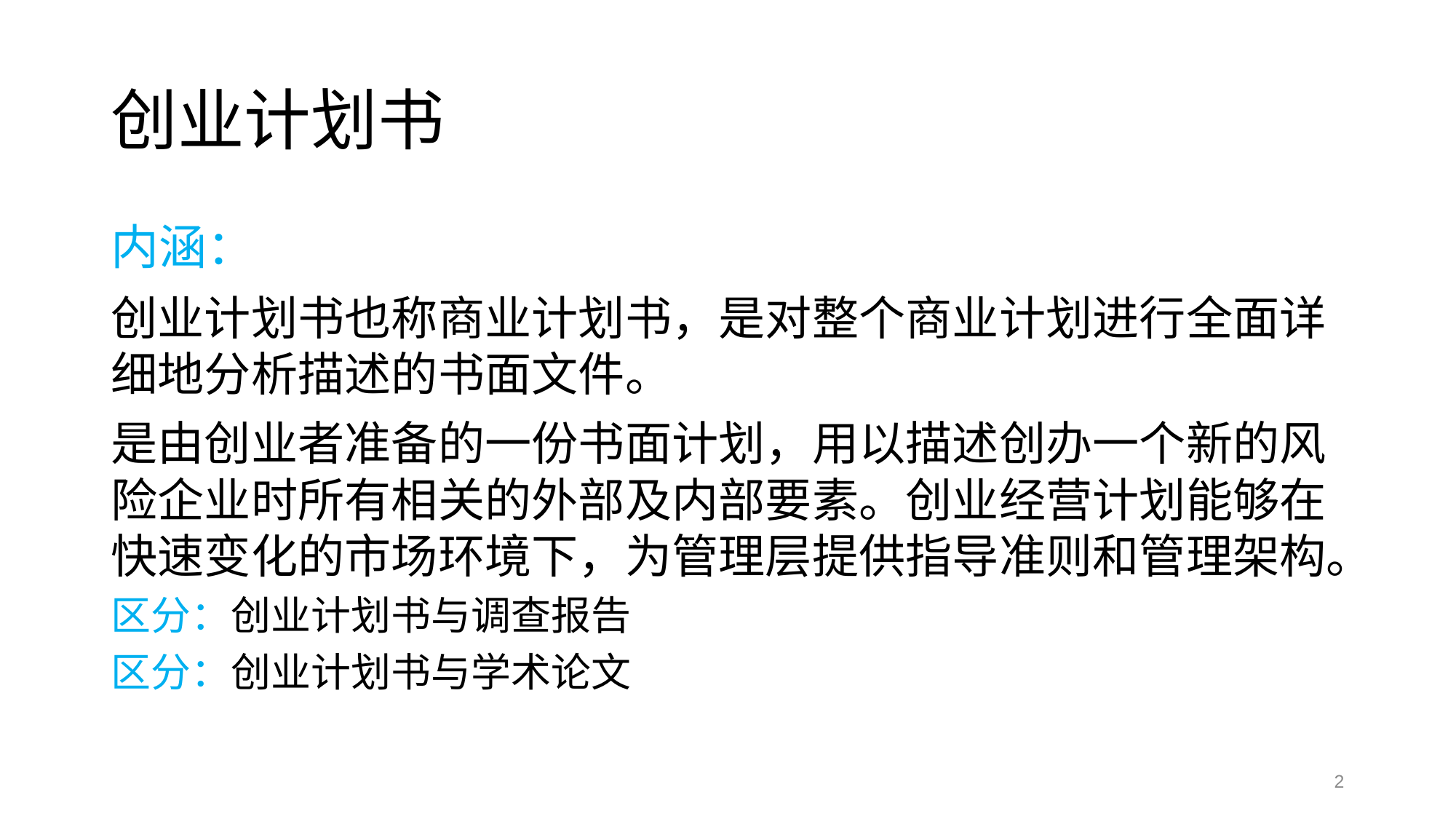

# 创业计划书
内涵：
创业计划书也称商业计划书，是对整个商业计划进行全面详细地分析描述的书面文件。
是由创业者准备的一份书面计划，用以描述创办一个新的风险企业时所有相关的外部及内部要素。创业经营计划能够在快速变化的市场环境下，为管理层提供指导准则和管理架构。
区分：创业计划书与调查报告
区分：创业计划书与学术论文

2